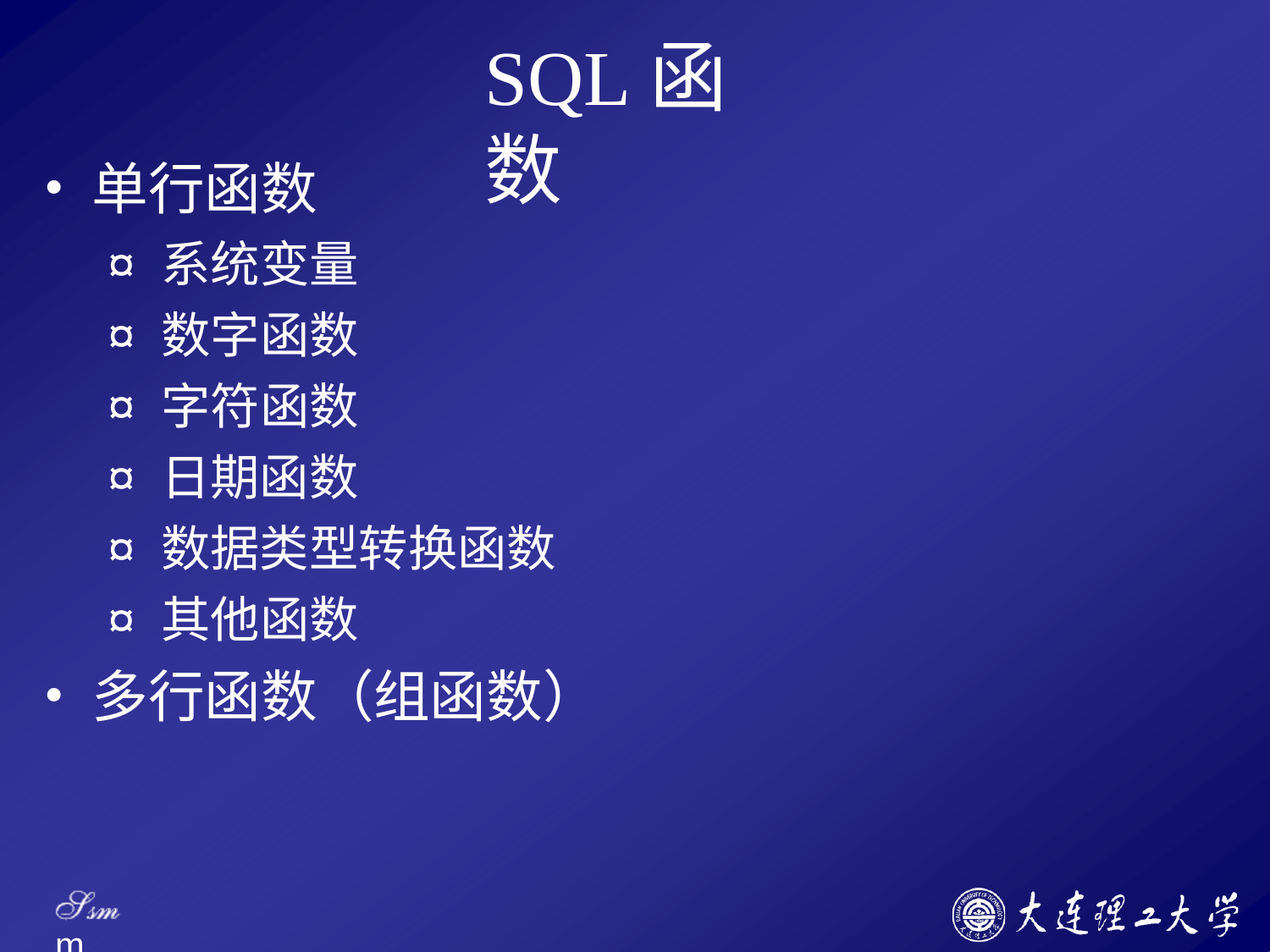

# SQL函数
单行函数
¤ 系统变量
¤ 数字函数
¤ 字符函数
¤ 日期函数
¤ 数据类型转换函数
¤ 其他函数
多行函数（组函数）

Ssm